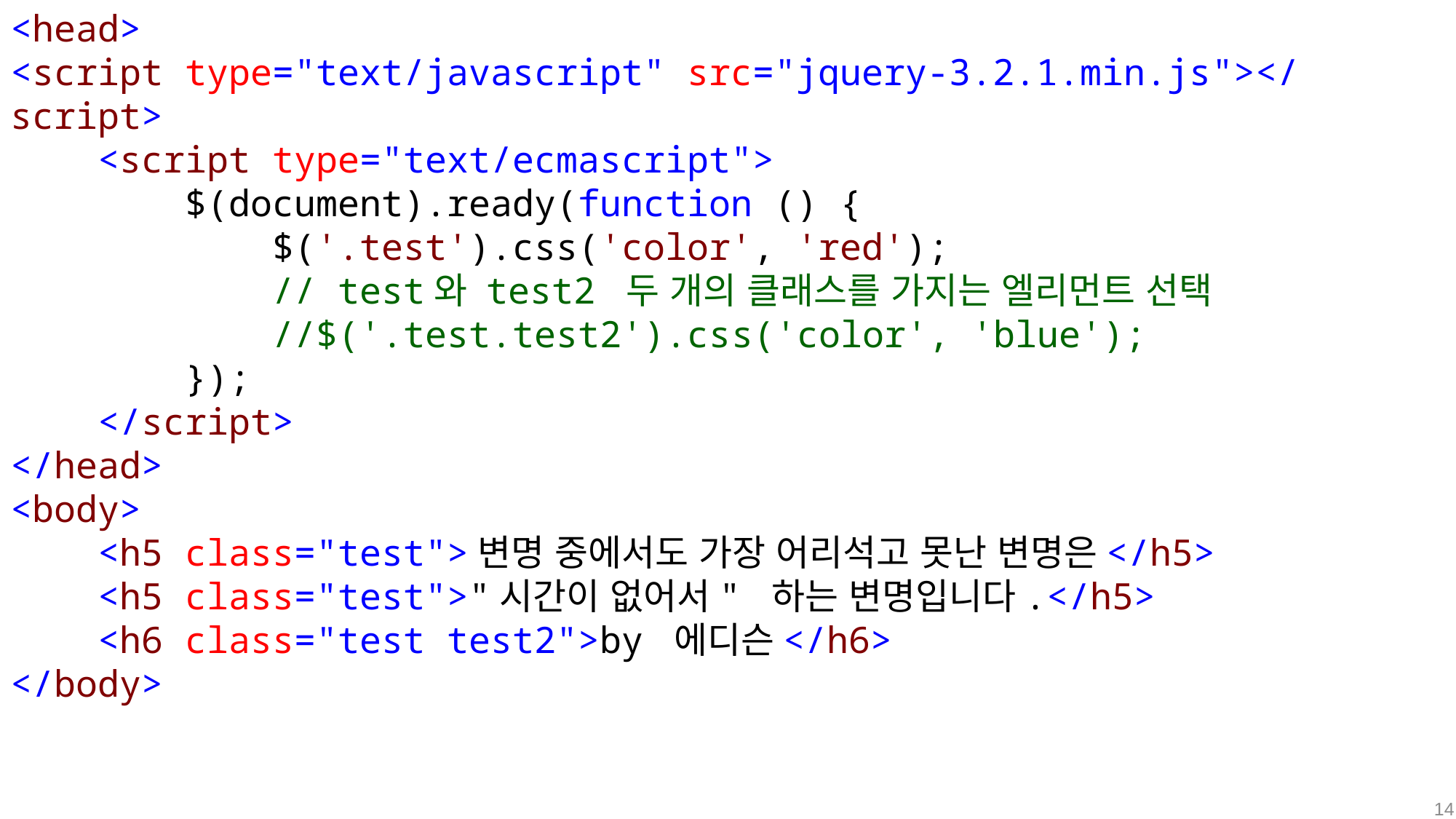

<head>
<script type="text/javascript" src="jquery-3.2.1.min.js"></script>
    <script type="text/ecmascript">
        $(document).ready(function () {
            $('.test').css('color', 'red');
            // test와 test2 두 개의 클래스를 가지는 엘리먼트 선택
            //$('.test.test2').css('color', 'blue');
        });
    </script>
</head>
<body>
    <h5 class="test">변명 중에서도 가장 어리석고 못난 변명은</h5>
    <h5 class="test">"시간이 없어서" 하는 변명입니다.</h5>
    <h6 class="test test2">by 에디슨</h6>
</body>
14